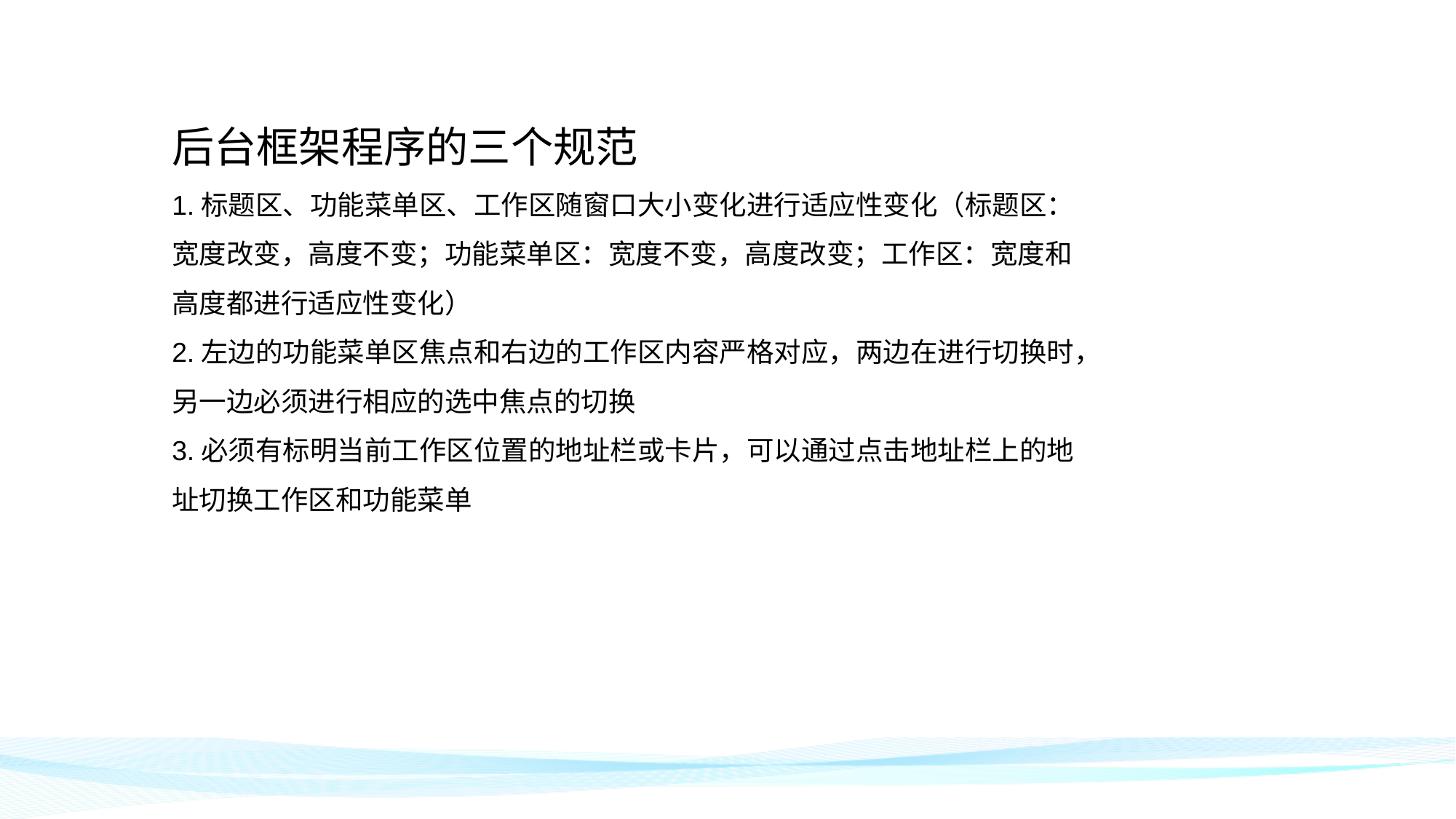

后台框架程序的三个规范
1.标题区、功能菜单区、工作区随窗口大小变化进行适应性变化（标题区：宽度改变，高度不变；功能菜单区：宽度不变，高度改变；工作区：宽度和高度都进行适应性变化）
2.左边的功能菜单区焦点和右边的工作区内容严格对应，两边在进行切换时，另一边必须进行相应的选中焦点的切换
3.必须有标明当前工作区位置的地址栏或卡片，可以通过点击地址栏上的地址切换工作区和功能菜单